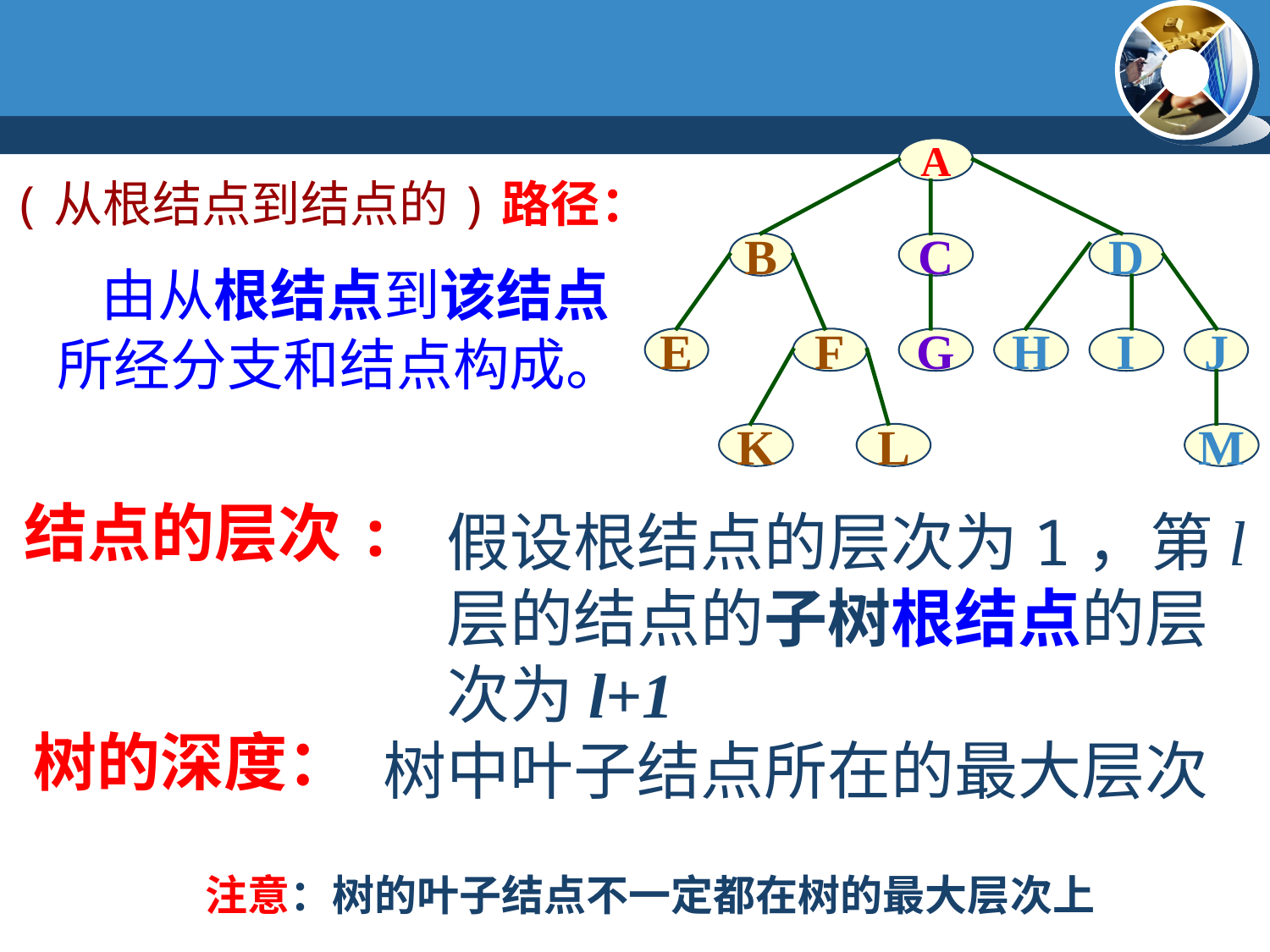

A

B
C
D

E
F
G
H
I
J

K
L
M
(从根结点到结点的)路径：
  由从根结点到该结点所经分支和结点构成。
结点的层次:
假设根结点的层次为1，第l 层的结点的子树根结点的层次为l+1
树的深度：
树中叶子结点所在的最大层次
注意：树的叶子结点不一定都在树的最大层次上